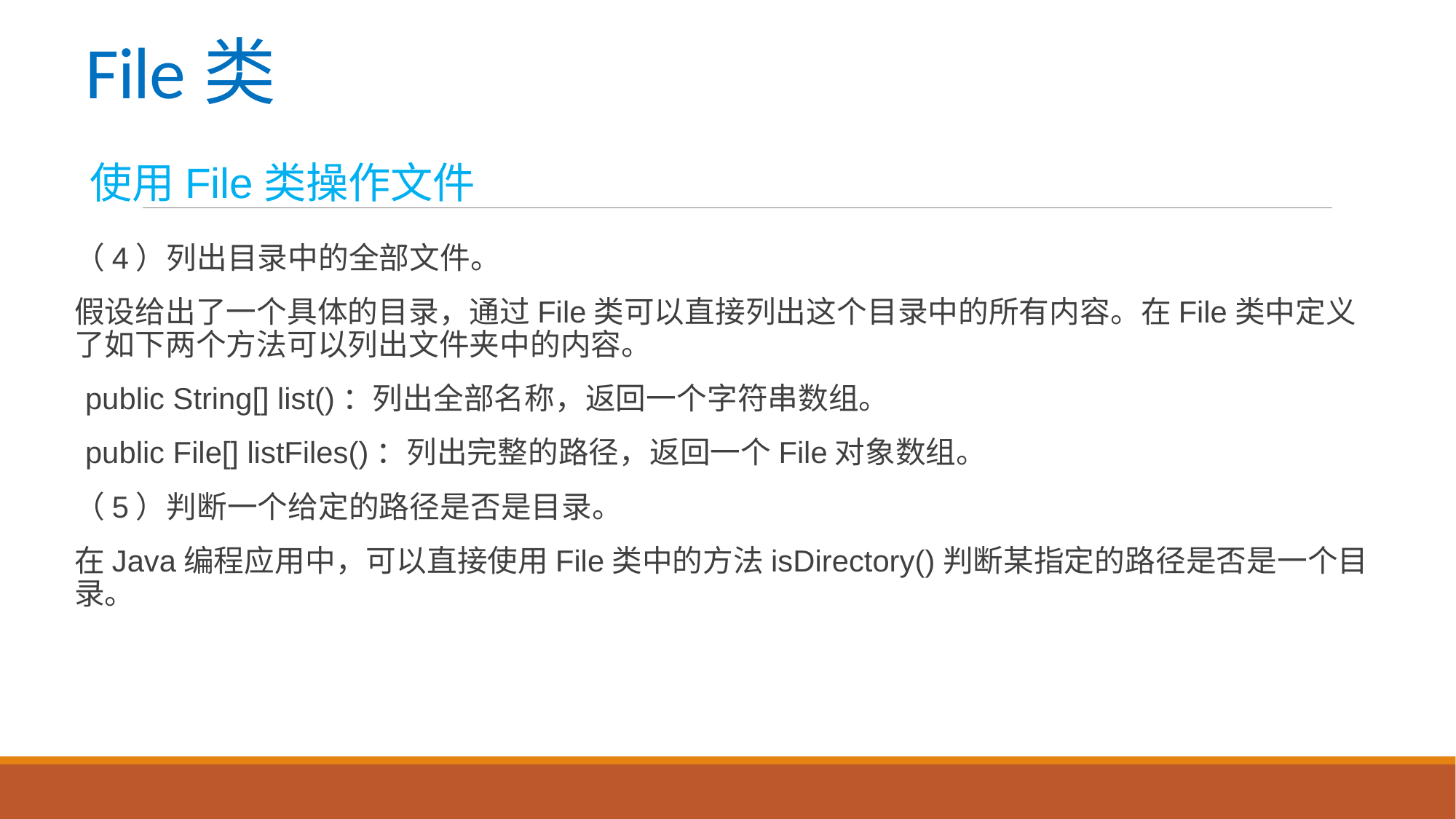

# File类
使用File类操作文件
（4）列出目录中的全部文件。
假设给出了一个具体的目录，通过File类可以直接列出这个目录中的所有内容。在File类中定义了如下两个方法可以列出文件夹中的内容。
public String[] list()：列出全部名称，返回一个字符串数组。
public File[] listFiles()：列出完整的路径，返回一个File对象数组。
（5）判断一个给定的路径是否是目录。
在Java编程应用中，可以直接使用File类中的方法isDirectory()判断某指定的路径是否是一个目录。